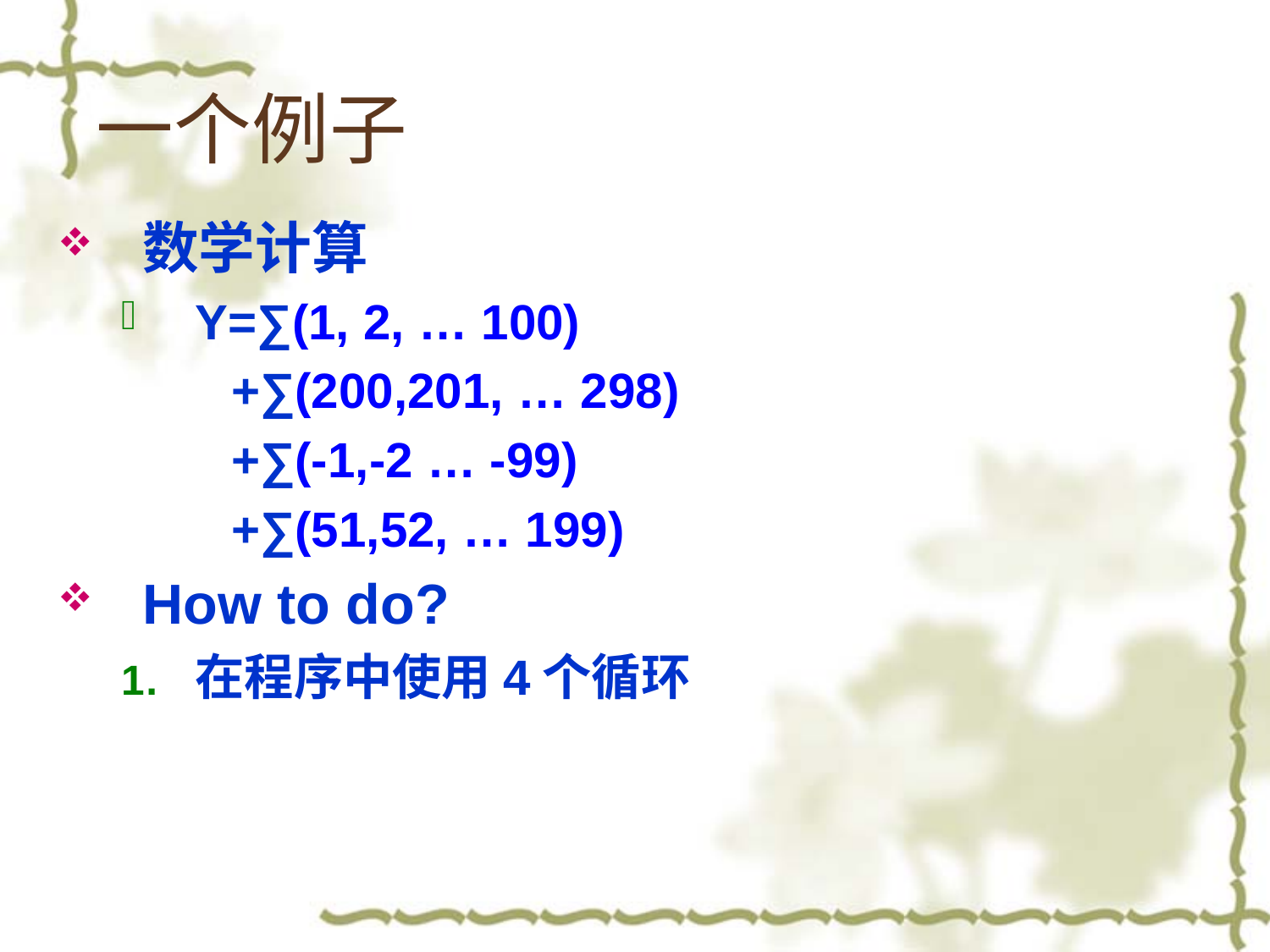

# 一个例子
数学计算
Y=∑(1, 2, … 100)
        +∑(200,201, … 298)
        +∑(-1,-2 … -99)
        +∑(51,52, … 199)
How to do?
在程序中使用4个循环